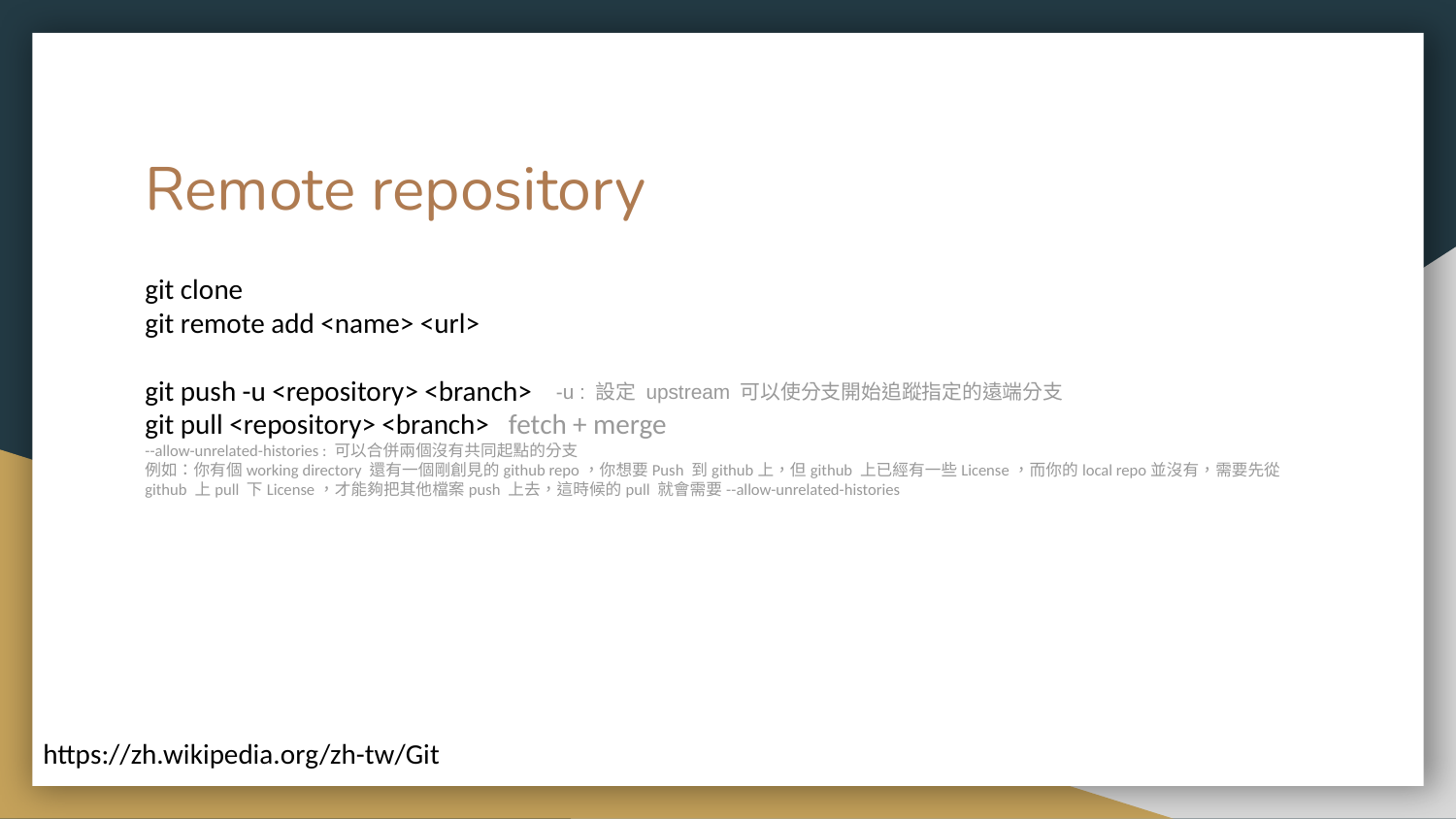

# Remote repository
git clone
git remote add <name> <url>

git push -u <repository> <branch>
git pull <repository> <branch>   fetch + merge
--allow-unrelated-histories : 可以合併兩個沒有共同起點的分支
例如：你有個working directory 還有一個剛創見的github repo，你想要Push 到github上，但github 上已經有一些License，而你的local repo並沒有，需要先從github 上pull 下License，才能夠把其他檔案push 上去，這時候的pull 就會需要--allow-unrelated-histories

-u : 設定 upstream 可以使分支開始追蹤指定的遠端分支
https://zh.wikipedia.org/zh-tw/Git